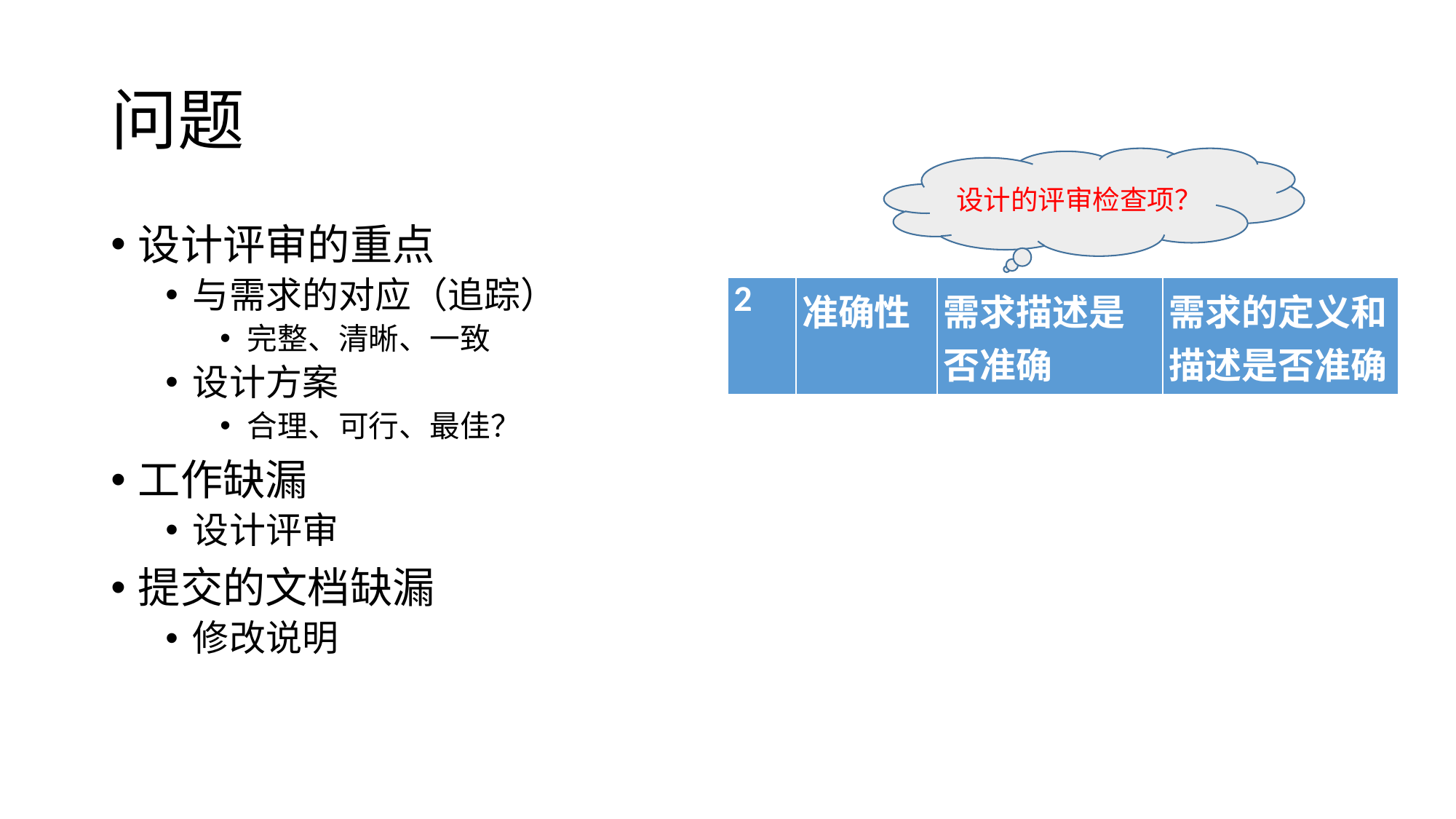

# 问题
设计的评审检查项？
设计评审的重点
与需求的对应（追踪）
完整、清晰、一致
设计方案
合理、可行、最佳？
工作缺漏
设计评审
提交的文档缺漏
修改说明

| 2 | 准确性 | 需求描述是否准确 | 需求的定义和描述是否准确 |
| --- | --- | --- | --- |